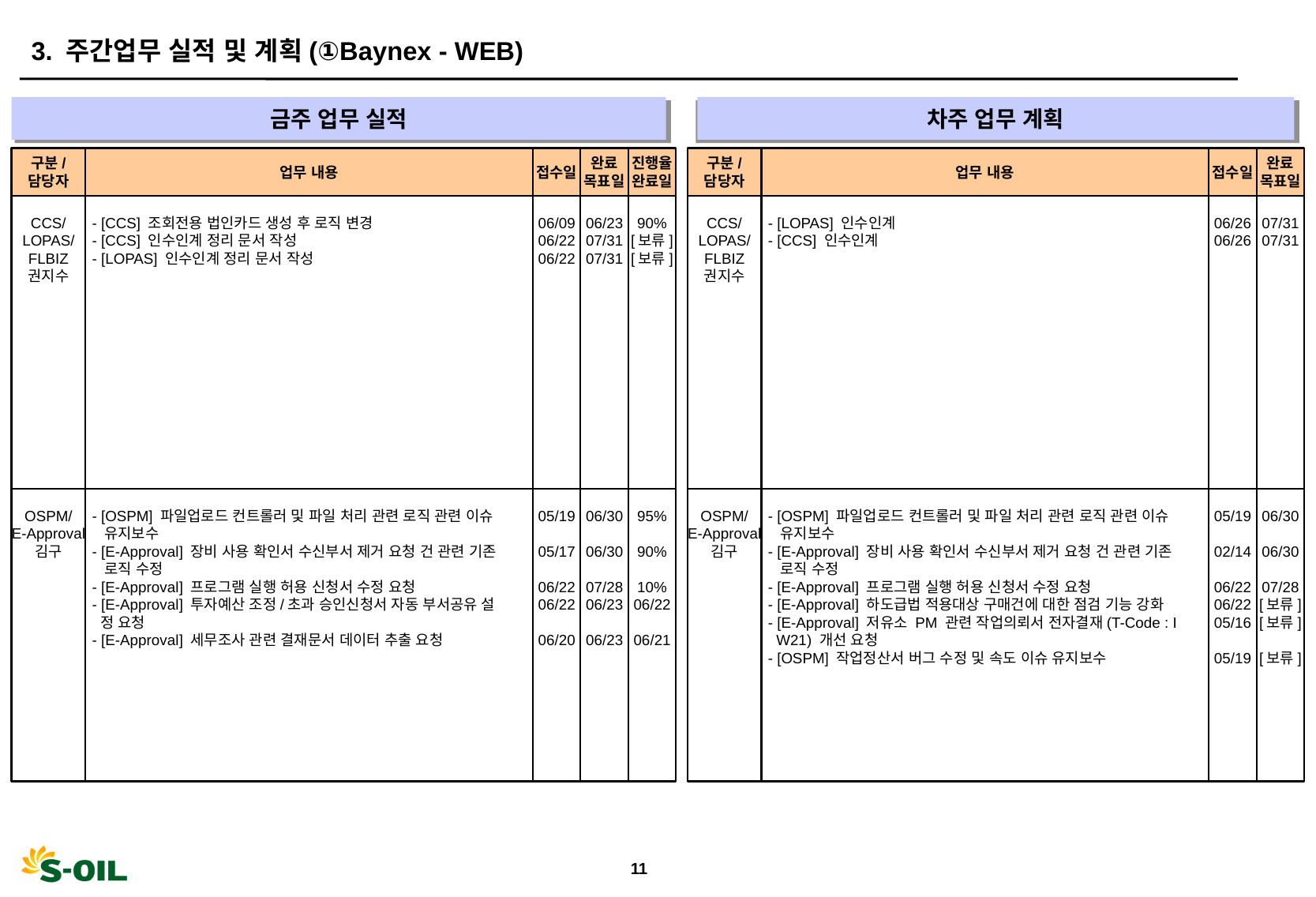

3. 주간업무 실적 및 계획(①Baynex - WEB)
금주 업무 실적
차주 업무 계획
" "
" "
구분/
담당자
업무 내용
접수일
완료
목표일
진행율
완료일
구분/
담당자
업무 내용
접수일
완료
목표일
CCS/
LOPAS/
FLBIZ
권지수

- [CCS] 조회전용 법인카드 생성 후 로직 변경
- [CCS] 인수인계 정리 문서 작성
- [LOPAS] 인수인계 정리 문서 작성
06/09
06/22
06/22
06/23
07/31
07/31
90%
[보류]
[보류]
CCS/
LOPAS/
FLBIZ
권지수

- [LOPAS] 인수인계
- [CCS] 인수인계
06/26
06/26
07/31
07/31
OSPM/
E-Approval
김구

- [OSPM] 파일업로드 컨트롤러 및 파일 처리 관련 로직 관련 이슈
   유지보수
- [E-Approval] 장비 사용 확인서 수신부서 제거 요청 건 관련 기존
   로직 수정
- [E-Approval] 프로그램 실행 허용 신청서 수정 요청
- [E-Approval] 투자예산 조정/초과 승인신청서 자동 부서공유 설
  정 요청
- [E-Approval] 세무조사 관련 결재문서 데이터 추출 요청
05/19
05/17
06/22
06/22
06/20
06/30
06/30
07/28
06/23
06/23
95%
90%
10%
06/22
06/21
OSPM/
E-Approval
김구

- [OSPM] 파일업로드 컨트롤러 및 파일 처리 관련 로직 관련 이슈
   유지보수
- [E-Approval] 장비 사용 확인서 수신부서 제거 요청 건 관련 기존
   로직 수정
- [E-Approval] 프로그램 실행 허용 신청서 수정 요청
- [E-Approval] 하도급법 적용대상 구매건에 대한 점검 기능 강화
- [E-Approval] 저유소 PM 관련 작업의뢰서 전자결재(T-Code : I
  W21) 개선 요청
- [OSPM] 작업정산서 버그 수정 및 속도 이슈 유지보수
05/19
02/14
06/22
06/22
05/16
05/19
06/30
06/30
07/28
[보류]
[보류]
[보류]